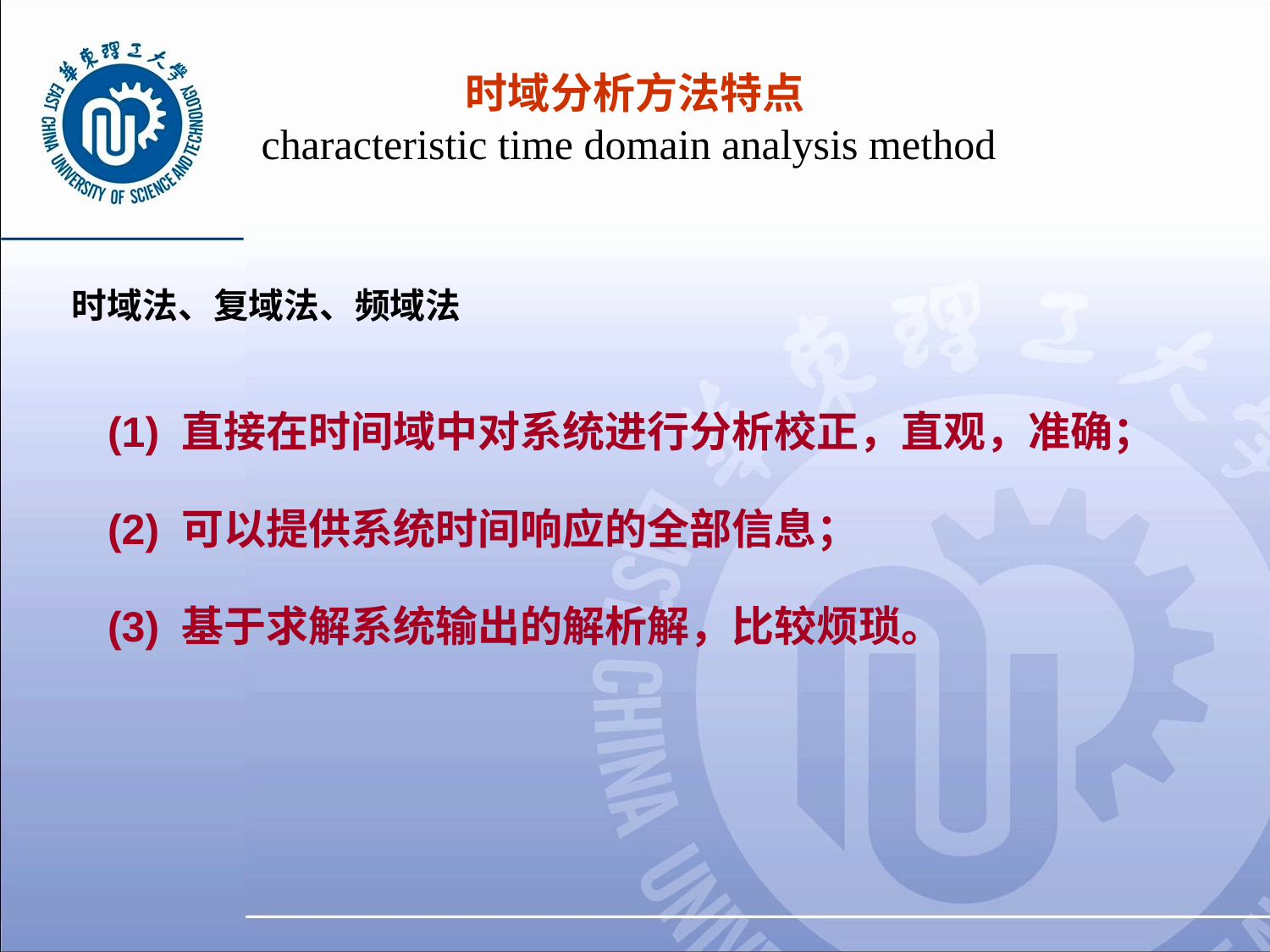

# 时域分析方法特点 characteristic time domain analysis method
时域法、复域法、频域法

   (1) 直接在时间域中对系统进行分析校正，直观，准确；
   (2) 可以提供系统时间响应的全部信息；
   (3) 基于求解系统输出的解析解，比较烦琐。